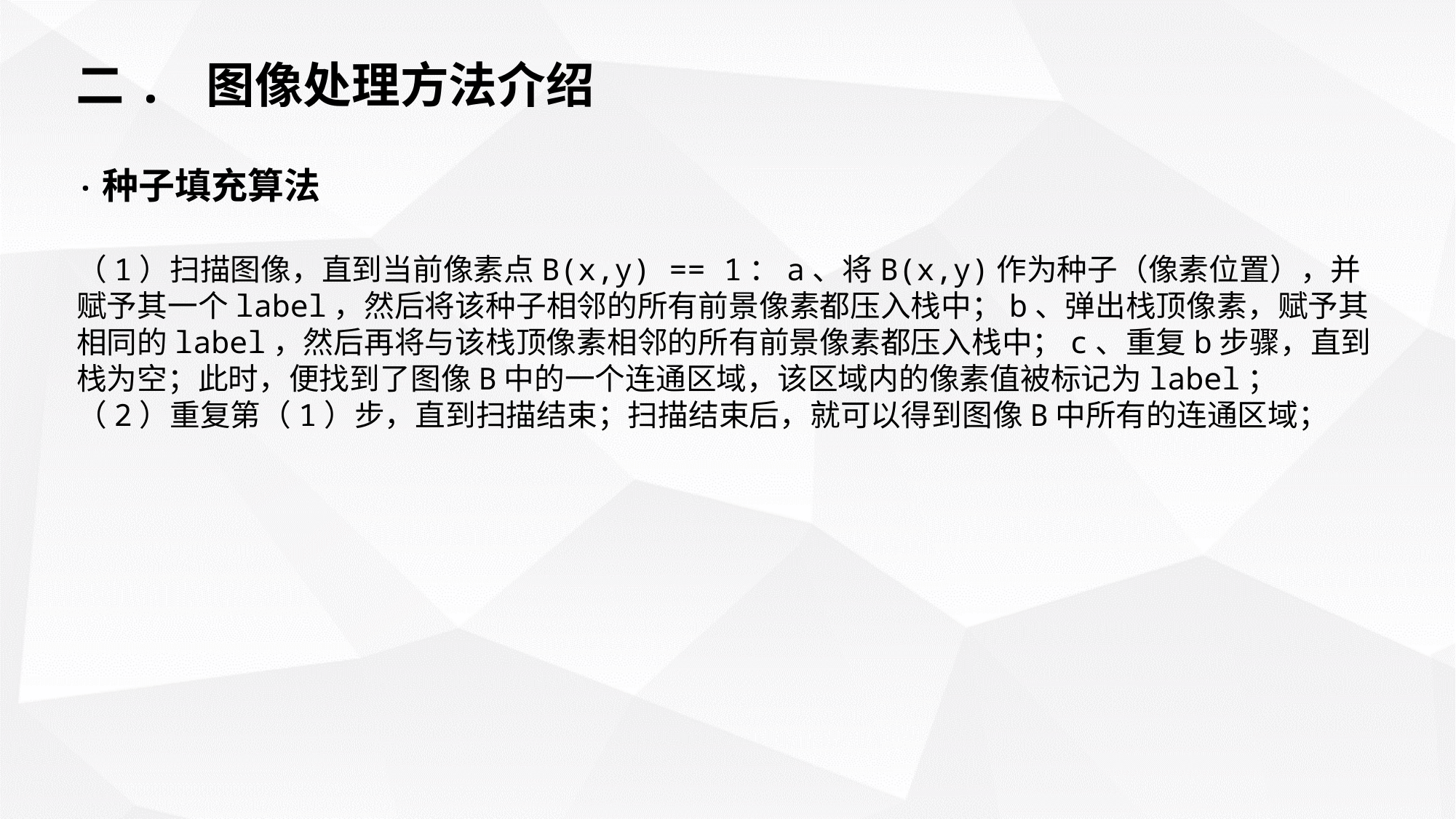

二. 图像处理方法介绍
·种子填充算法

（1）扫描图像，直到当前像素点B(x,y) == 1：a、将B(x,y)作为种子（像素位置），并赋予其一个label，然后将该种子相邻的所有前景像素都压入栈中；b、弹出栈顶像素，赋予其相同的label，然后再将与该栈顶像素相邻的所有前景像素都压入栈中；c、重复b步骤，直到栈为空；此时，便找到了图像B中的一个连通区域，该区域内的像素值被标记为label；
（2）重复第（1）步，直到扫描结束；扫描结束后，就可以得到图像B中所有的连通区域；